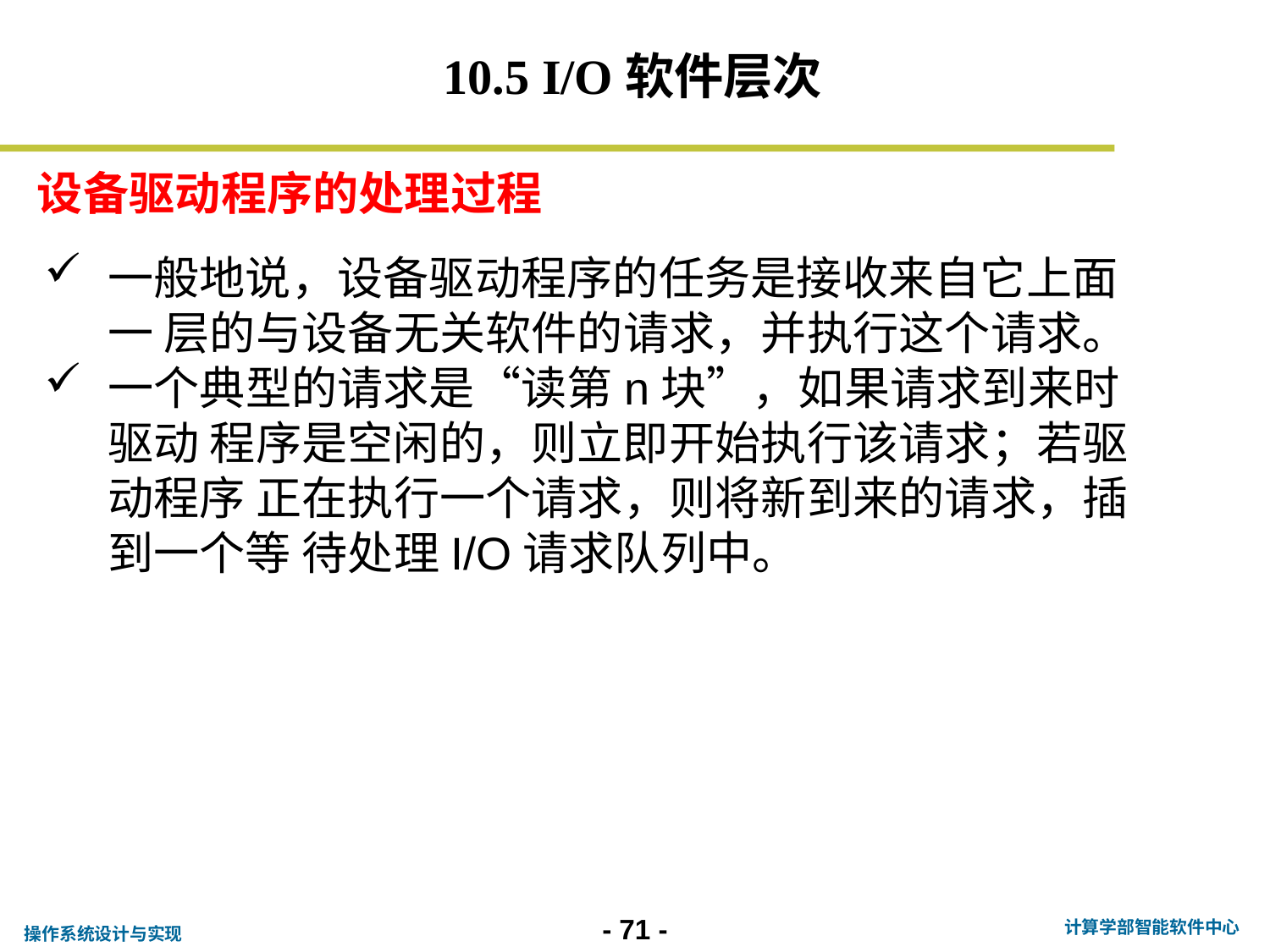

10.5 I/O软件层次
设备驱动程序的处理过程
一般地说，设备驱动程序的任务是接收来自它上面一 层的与设备无关软件的请求，并执行这个请求。
一个典型的请求是“读第n块”，如果请求到来时驱动 程序是空闲的，则立即开始执行该请求；若驱动程序 正在执行一个请求，则将新到来的请求，插到一个等 待处理I/O请求队列中。